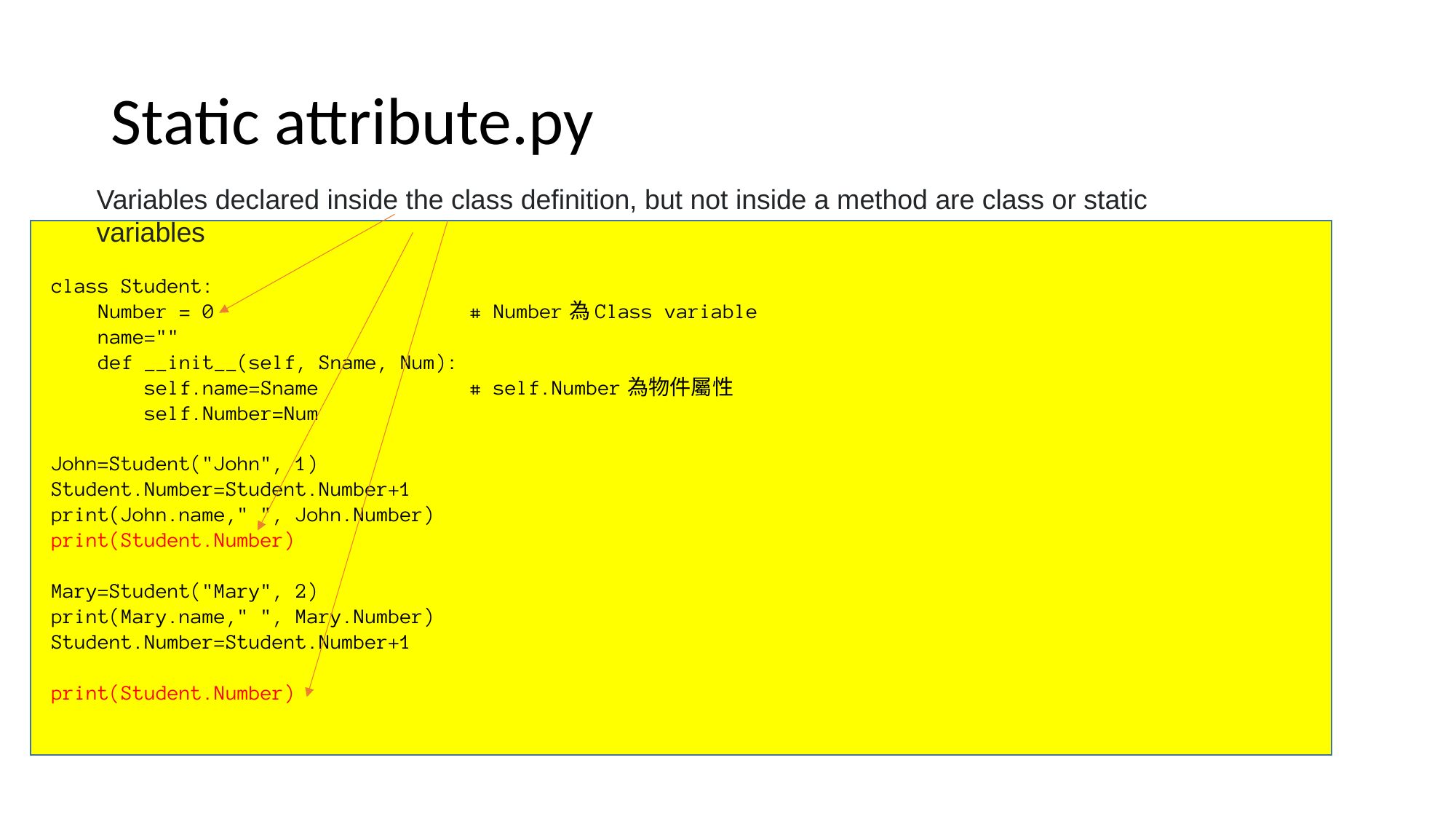

# Static attribute.py
Variables declared inside the class definition, but not inside a method are class or static variables

class Student:
    Number = 0                      # Number為Class variable
    name=""
    def __init__(self, Sname, Num):
        self.name=Sname             # self.Number為物件屬性
        self.Number=Num
John=Student("John", 1)
Student.Number=Student.Number+1
print(John.name," ", John.Number)
print(Student.Number)
Mary=Student("Mary", 2)
print(Mary.name," ", Mary.Number)
Student.Number=Student.Number+1
print(Student.Number)